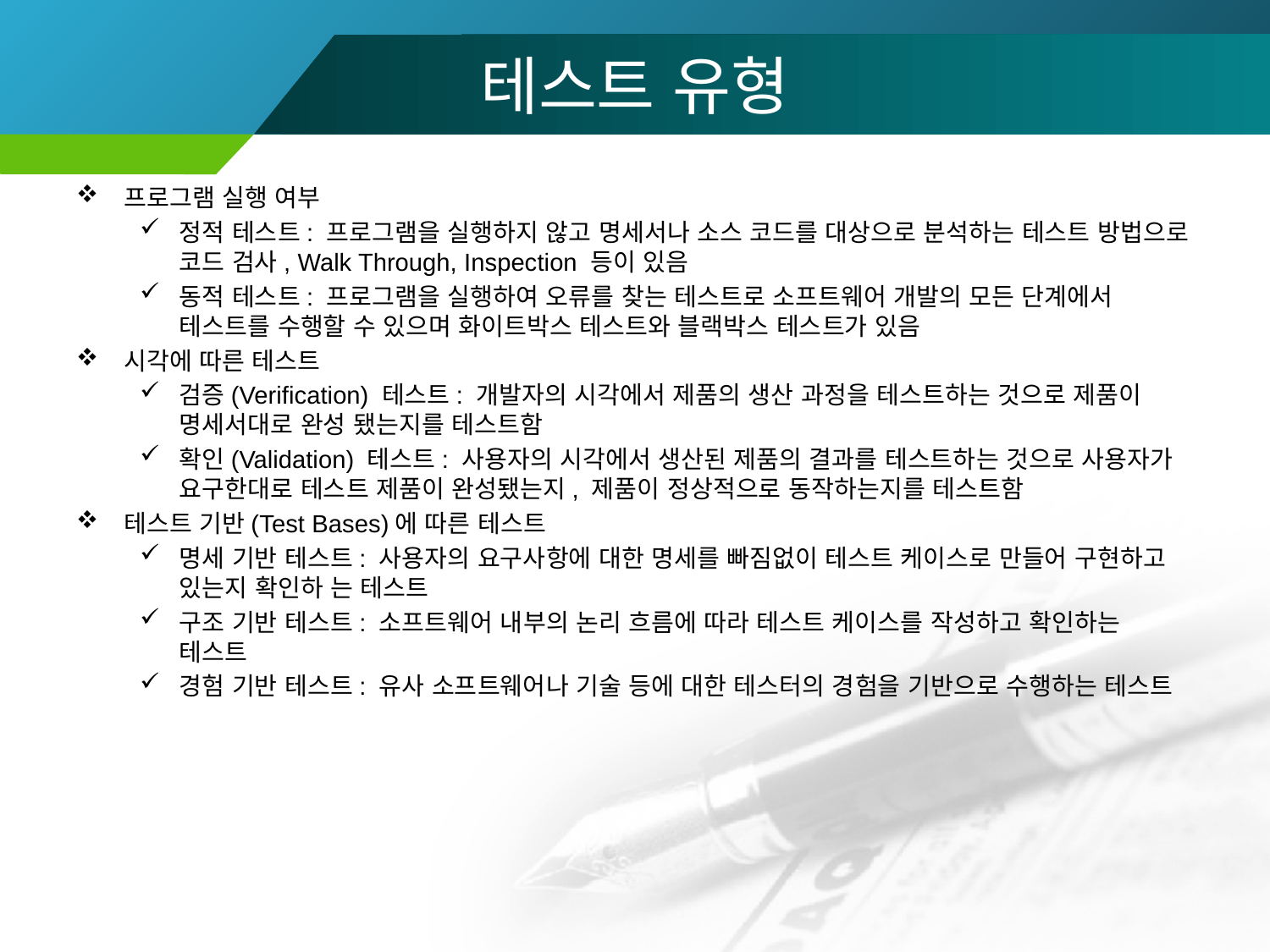

# 테스트 유형
프로그램 실행 여부
정적 테스트: 프로그램을 실행하지 않고 명세서나 소스 코드를 대상으로 분석하는 테스트 방법으로 코드 검사, Walk Through, Inspection 등이 있음
동적 테스트: 프로그램을 실행하여 오류를 찾는 테스트로 소프트웨어 개발의 모든 단계에서 테스트를 수행할 수 있으며 화이트박스 테스트와 블랙박스 테스트가 있음
시각에 따른 테스트
검증(Verification) 테스트: 개발자의 시각에서 제품의 생산 과정을 테스트하는 것으로 제품이 명세서대로 완성 됐는지를 테스트함
확인(Validation) 테스트: 사용자의 시각에서 생산된 제품의 결과를 테스트하는 것으로 사용자가 요구한대로 테스트 제품이 완성됐는지, 제품이 정상적으로 동작하는지를 테스트함
테스트 기반(Test Bases)에 따른 테스트
명세 기반 테스트: 사용자의 요구사항에 대한 명세를 빠짐없이 테스트 케이스로 만들어 구현하고 있는지 확인하 는 테스트
구조 기반 테스트: 소프트웨어 내부의 논리 흐름에 따라 테스트 케이스를 작성하고 확인하는 테스트
경험 기반 테스트: 유사 소프트웨어나 기술 등에 대한 테스터의 경험을 기반으로 수행하는 테스트